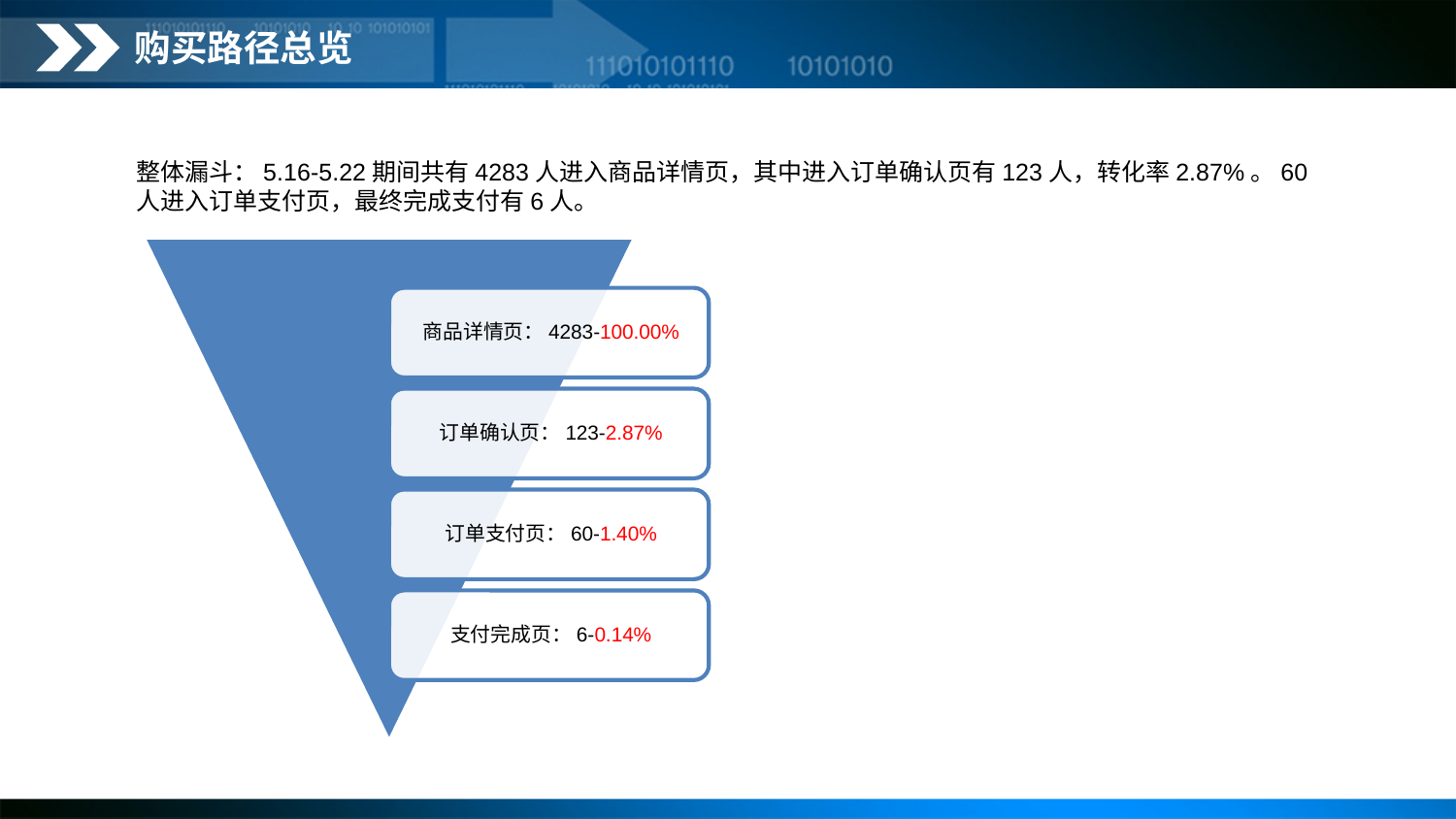

购买路径总览

整体漏斗：5.16-5.22期间共有4283人进入商品详情页，其中进入订单确认页有123人，转化率2.87%。60人进入订单支付页，最终完成支付有6人。
商品详情页：4283-100.00%
订单确认页：123-2.87%
订单支付页：60-1.40%
支付完成页：6-0.14%
20XX年X月，我们的工作简述